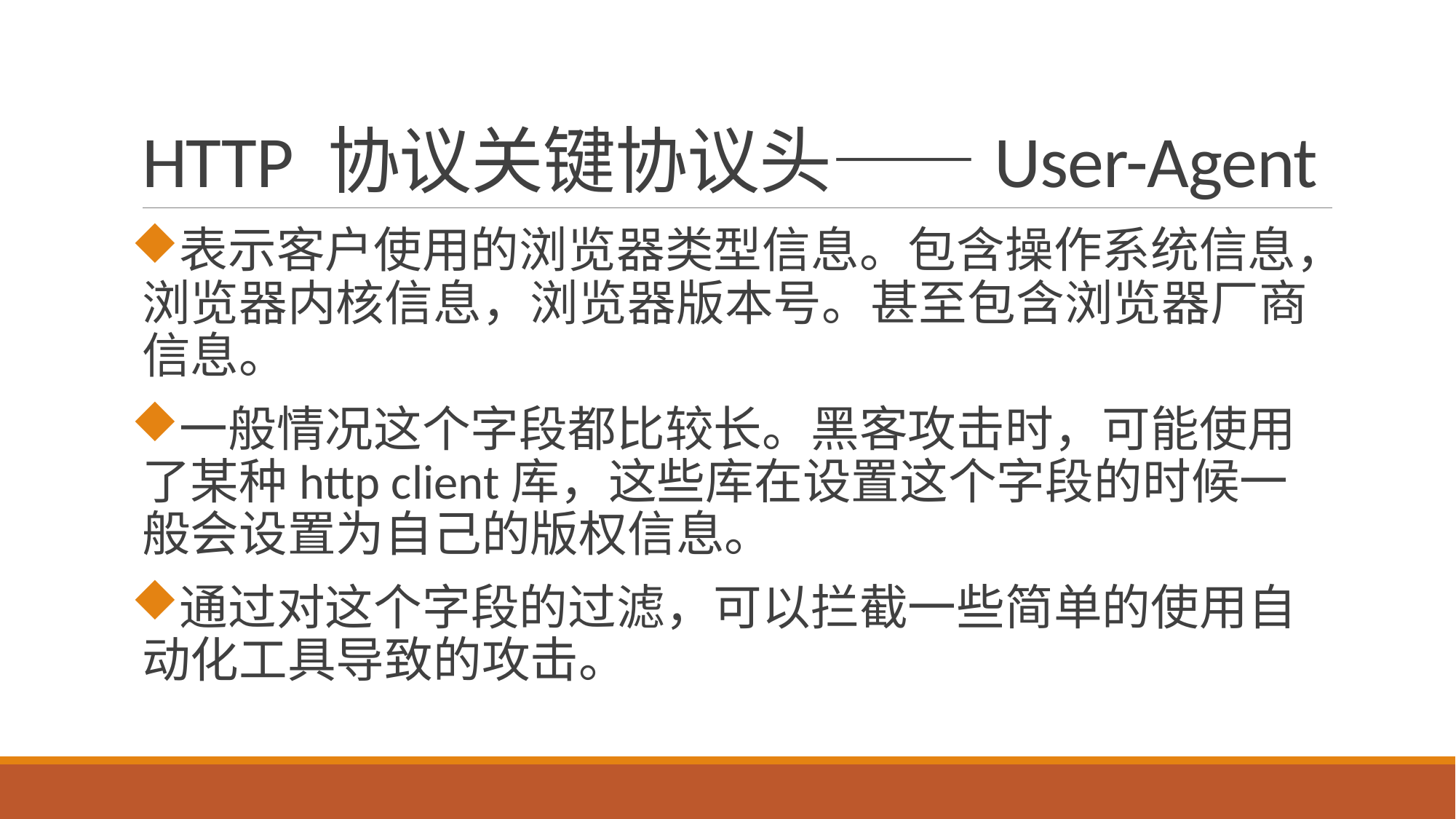

# HTTP 协议关键协议头——User-Agent
表示客户使用的浏览器类型信息。包含操作系统信息，浏览器内核信息，浏览器版本号。甚至包含浏览器厂商信息。
一般情况这个字段都比较长。黑客攻击时，可能使用了某种http client库，这些库在设置这个字段的时候一般会设置为自己的版权信息。
通过对这个字段的过滤，可以拦截一些简单的使用自动化工具导致的攻击。